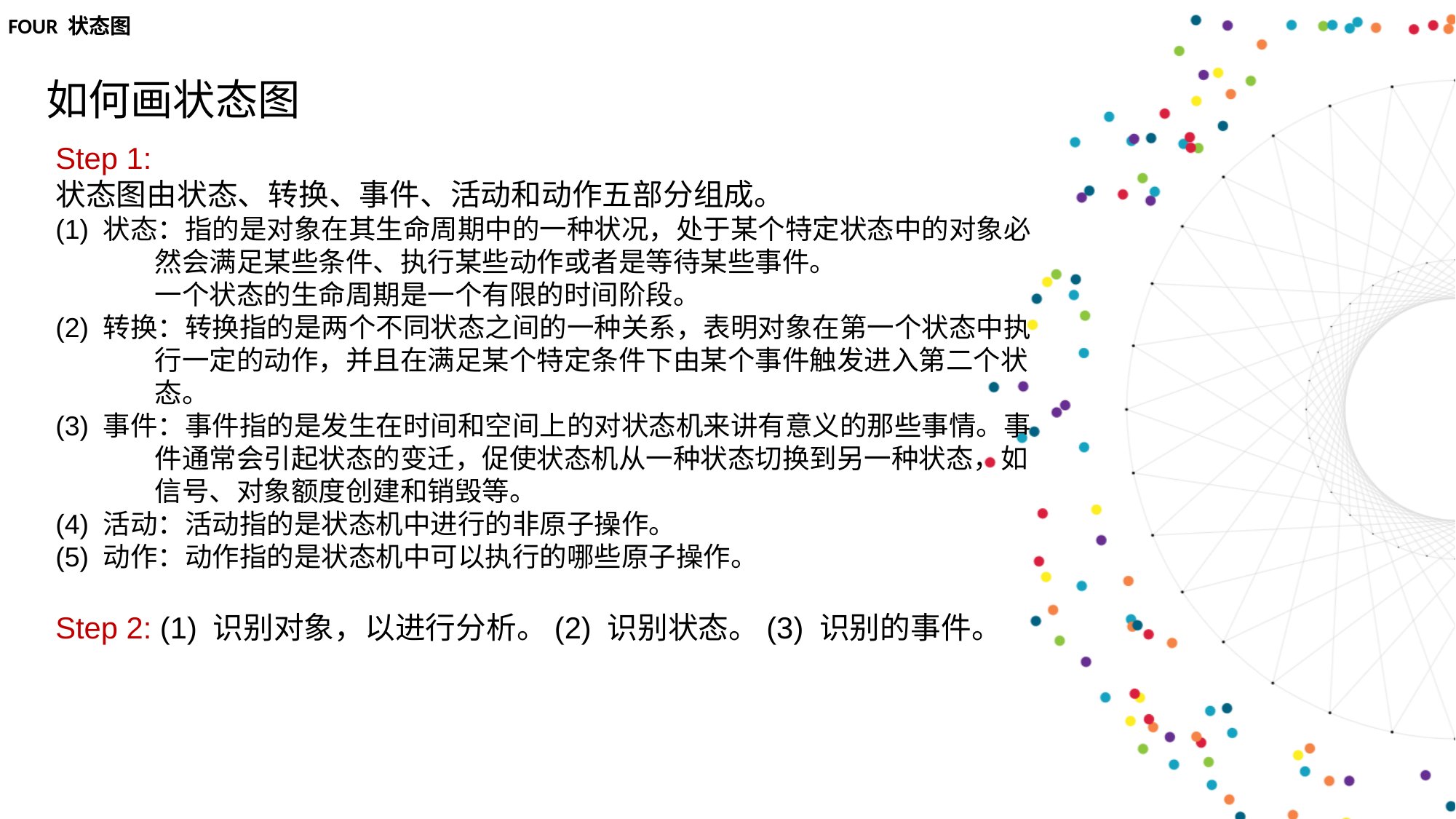

FOUR 状态图
如何画状态图
Step 1:
状态图由状态、转换、事件、活动和动作五部分组成。
(1) 状态：指的是对象在其生命周期中的一种状况，处于某个特定状态中的对象必
               然会满足某些条件、执行某些动作或者是等待某些事件。
               一个状态的生命周期是一个有限的时间阶段。
(2) 转换：转换指的是两个不同状态之间的一种关系，表明对象在第一个状态中执
               行一定的动作，并且在满足某个特定条件下由某个事件触发进入第二个状
               态。
(3) 事件：事件指的是发生在时间和空间上的对状态机来讲有意义的那些事情。事
               件通常会引起状态的变迁，促使状态机从一种状态切换到另一种状态，如
               信号、对象额度创建和销毁等。
(4) 活动：活动指的是状态机中进行的非原子操作。
(5) 动作：动作指的是状态机中可以执行的哪些原子操作。

Step 2: (1) 识别对象，以进行分析。(2) 识别状态。(3) 识别的事件。